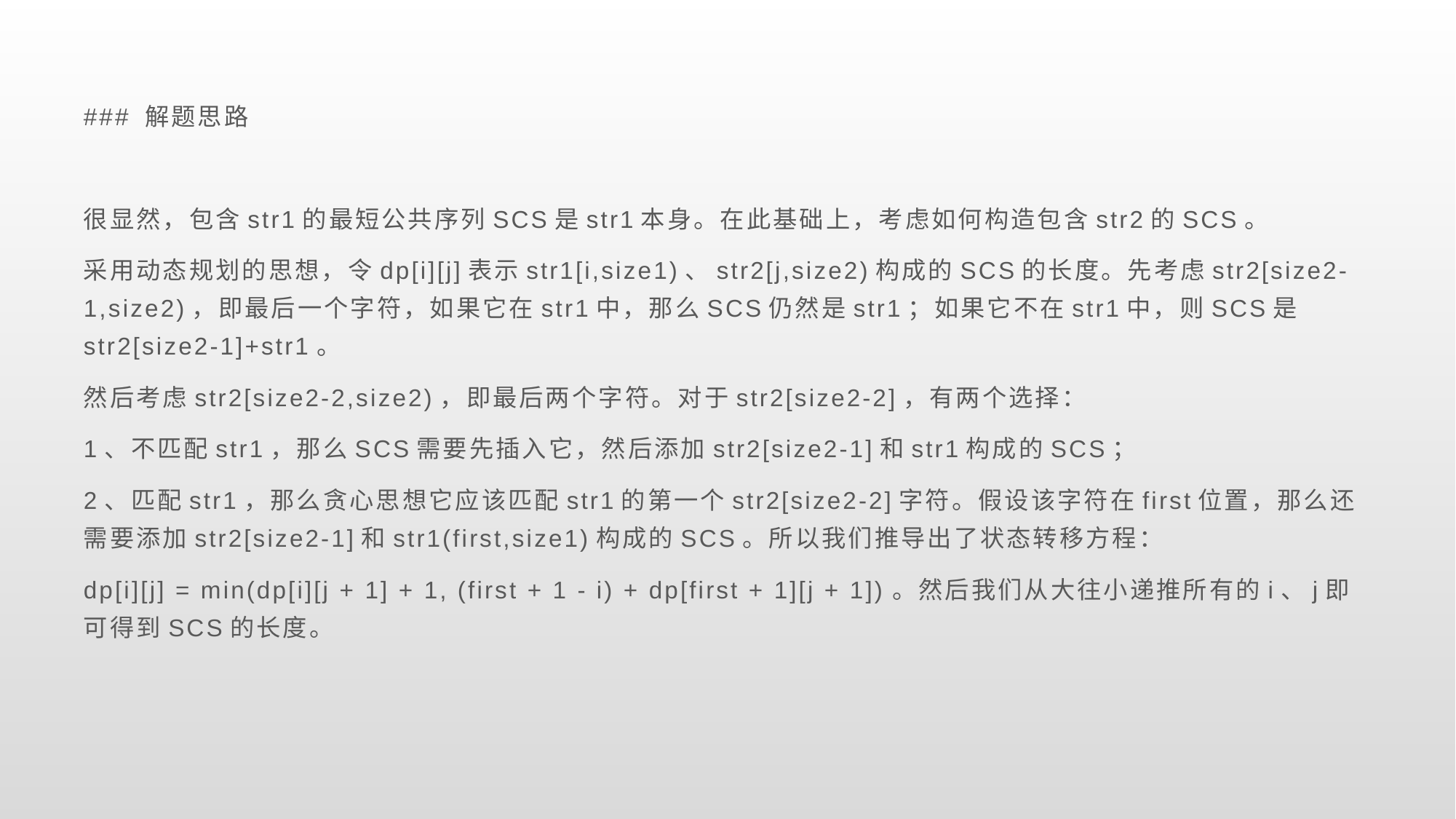

### 解题思路

很显然，包含str1的最短公共序列SCS是str1本身。在此基础上，考虑如何构造包含str2的SCS。
采用动态规划的思想，令dp[i][j]表示str1[i,size1)、str2[j,size2)构成的SCS的长度。先考虑str2[size2-1,size2)，即最后一个字符，如果它在str1中，那么SCS仍然是str1；如果它不在str1中，则SCS是str2[size2-1]+str1。
然后考虑str2[size2-2,size2)，即最后两个字符。对于str2[size2-2]，有两个选择：
1、不匹配str1，那么SCS需要先插入它，然后添加str2[size2-1]和str1构成的SCS；
2、匹配str1，那么贪心思想它应该匹配str1的第一个str2[size2-2]字符。假设该字符在first位置，那么还需要添加str2[size2-1]和str1(first,size1)构成的SCS。所以我们推导出了状态转移方程：
dp[i][j] = min(dp[i][j + 1] + 1, (first + 1 - i) + dp[first + 1][j + 1])。然后我们从大往小递推所有的i、j即可得到SCS的长度。